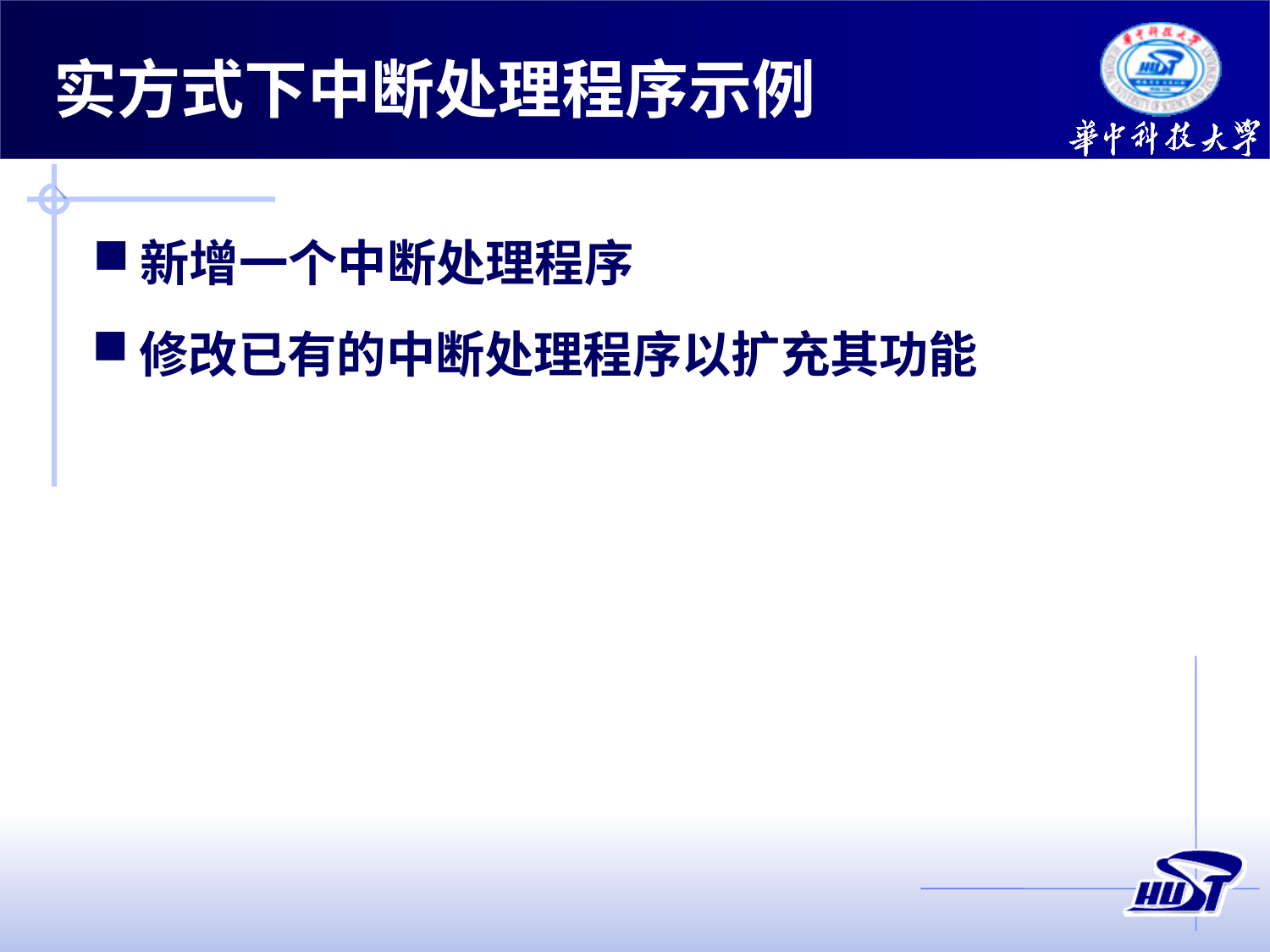

实方式下中断处理程序示例
新增一个中断处理程序
修改已有的中断处理程序以扩充其功能